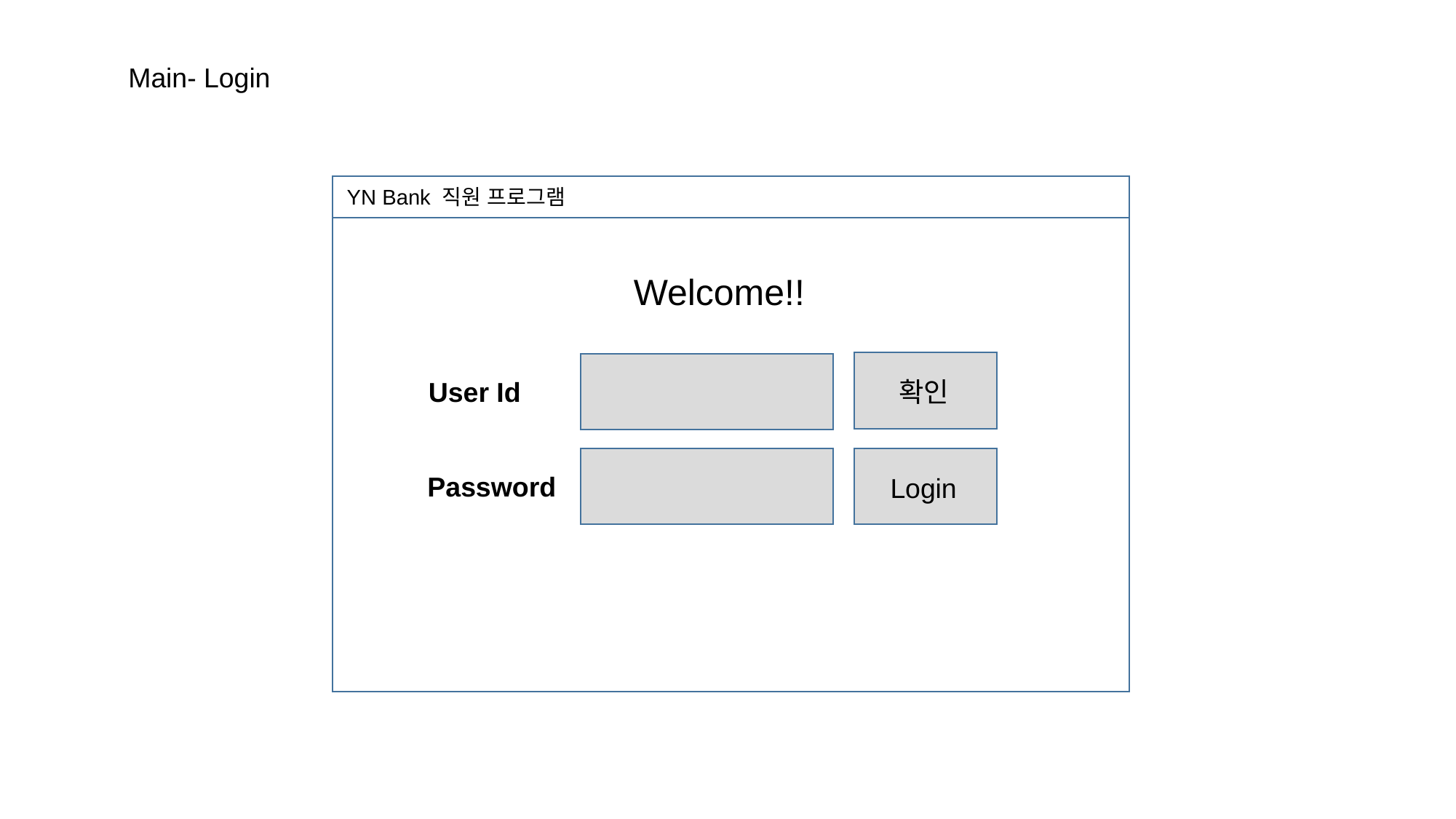

Main- Login

YN Bank 직원 프로그램
Welcome!!

User Id
  확인

Password
  Login